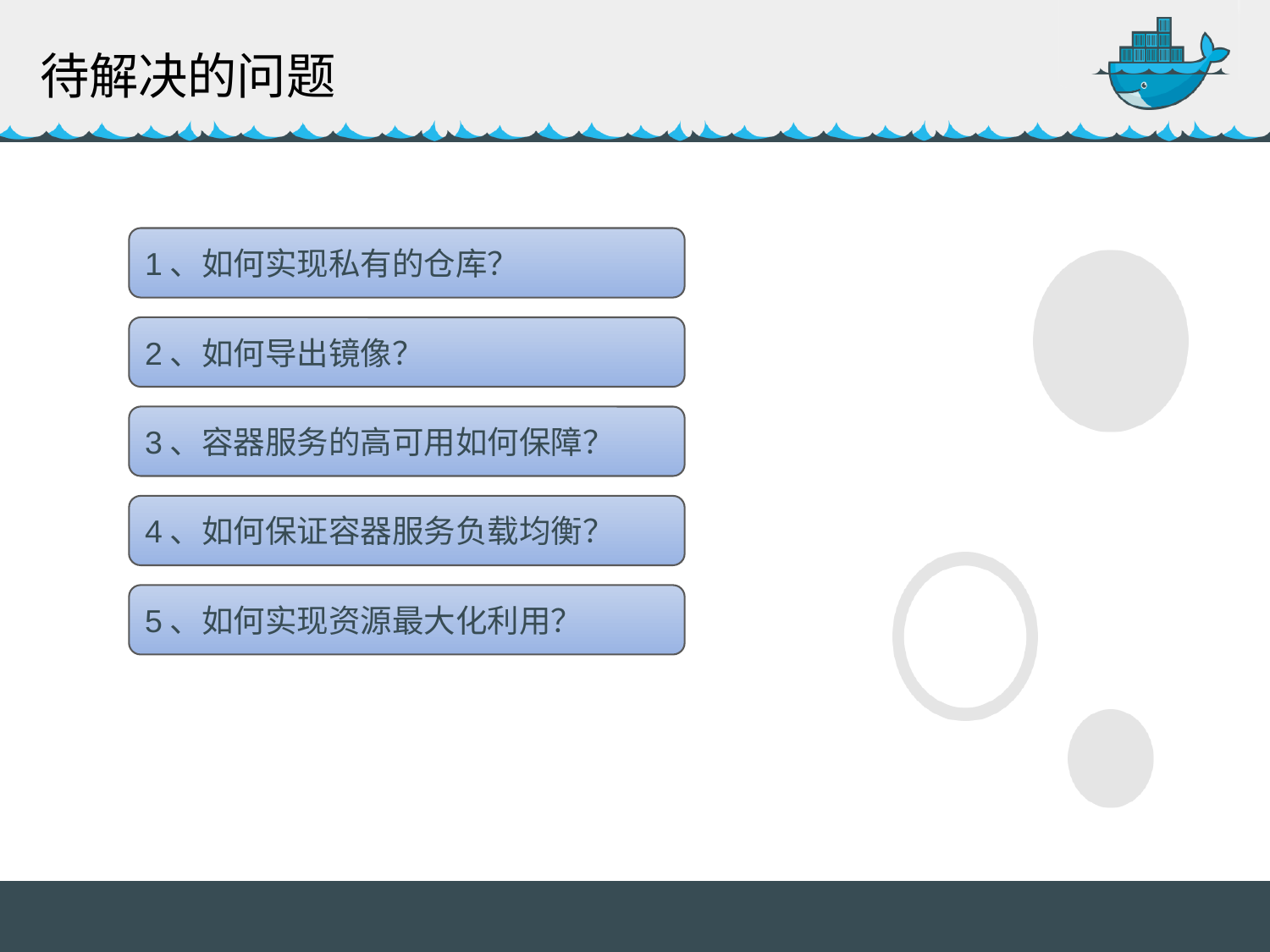

待解决的问题
1、如何实现私有的仓库？
2、如何导出镜像？
3、容器服务的高可用如何保障？
4、如何保证容器服务负载均衡？
5、如何实现资源最大化利用？